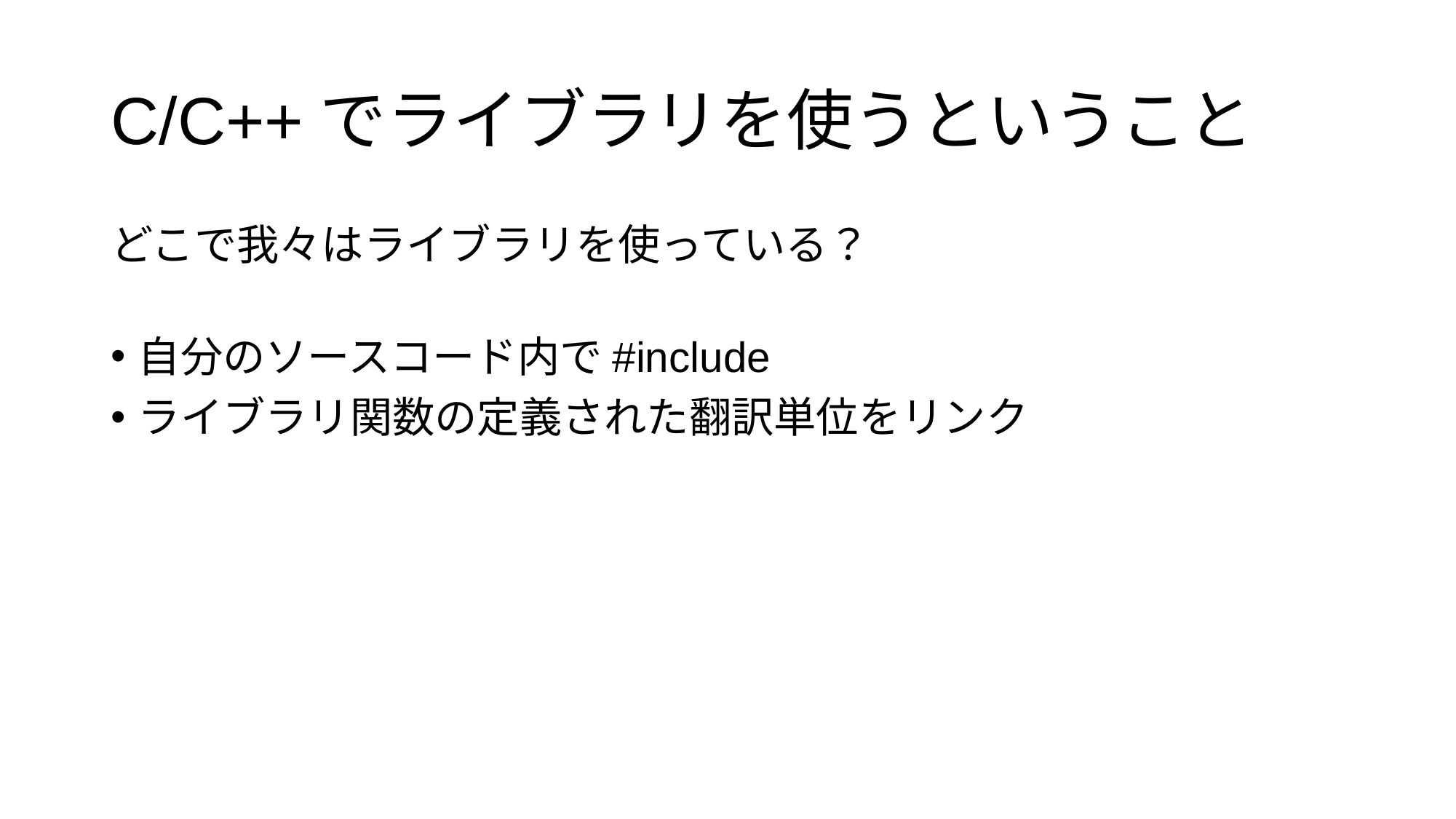

# C/C++でライブラリを使うということ
どこで我々はライブラリを使っている？
自分のソースコード内で#include
ライブラリ関数の定義された翻訳単位をリンク